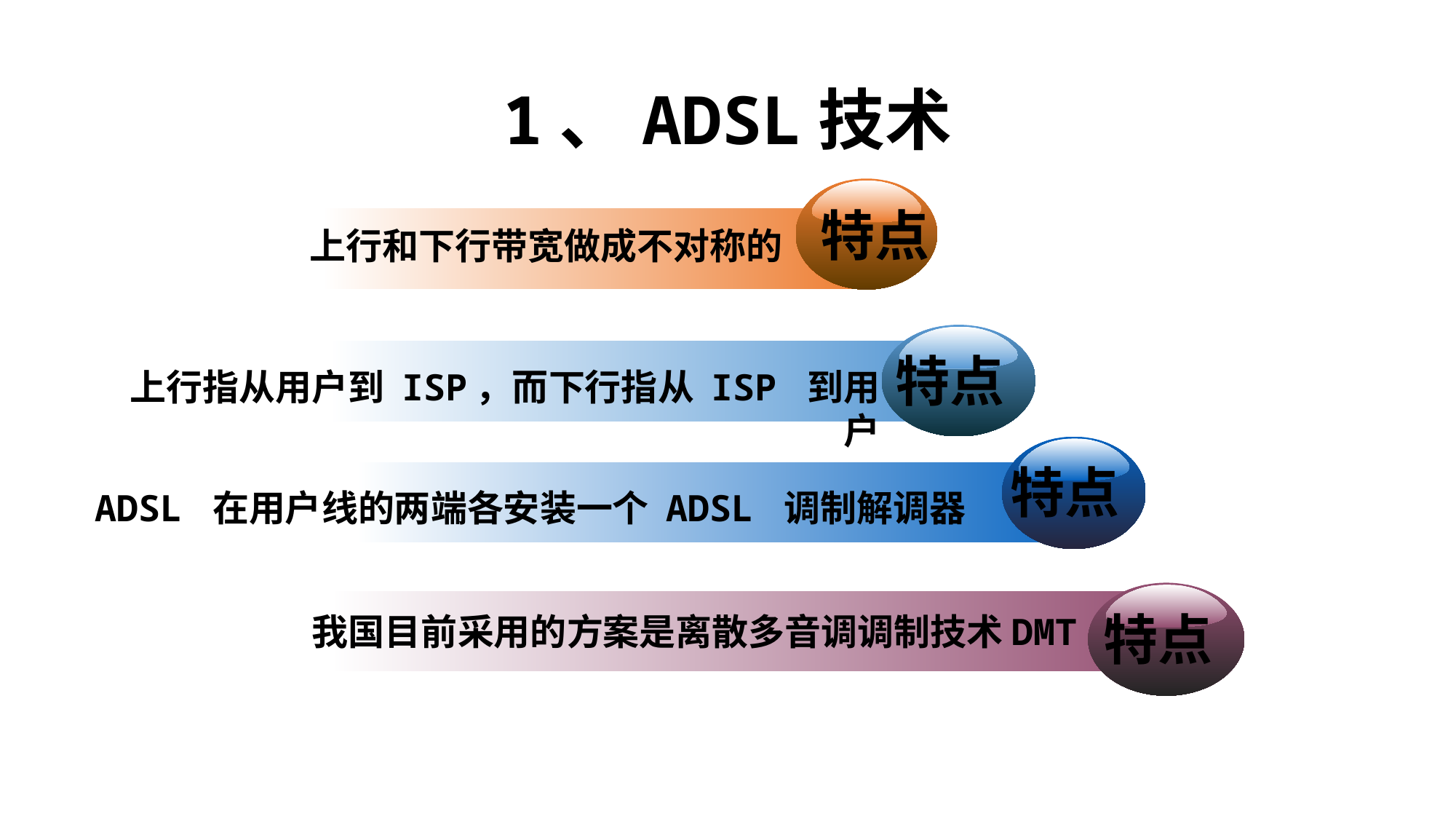

# 1、ADSL技术

特点

上行和下行带宽做成不对称的

特点
上行指从用户到 ISP，而下行指从 ISP 到用户

特点

ADSL 在用户线的两端各安装一个 ADSL 调制解调器

特点
我国目前采用的方案是离散多音调调制技术DMT